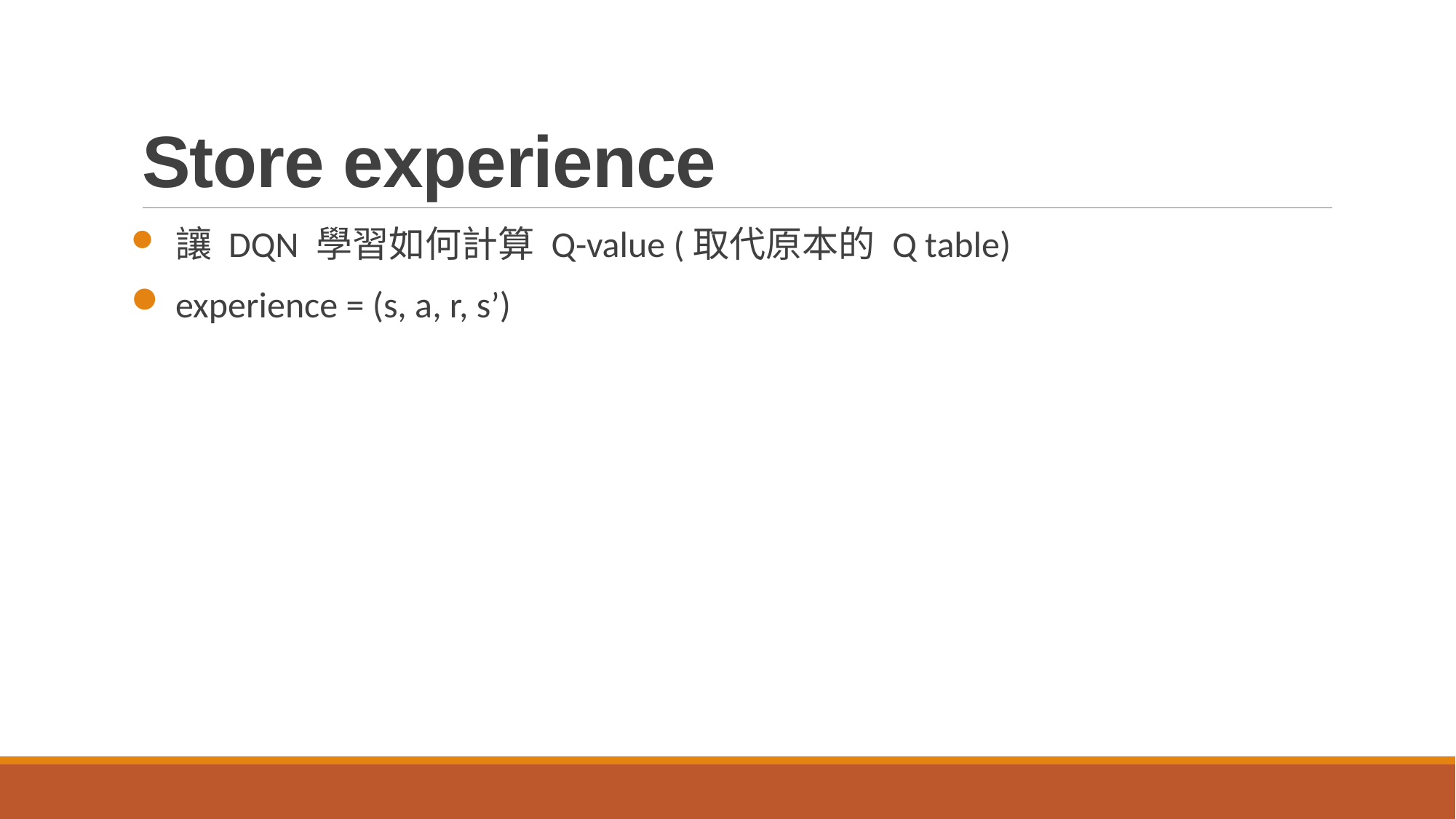

# Store experience
 讓 DQN 學習如何計算 Q-value (取代原本的 Q table)
 experience = (s, a, r, s’)